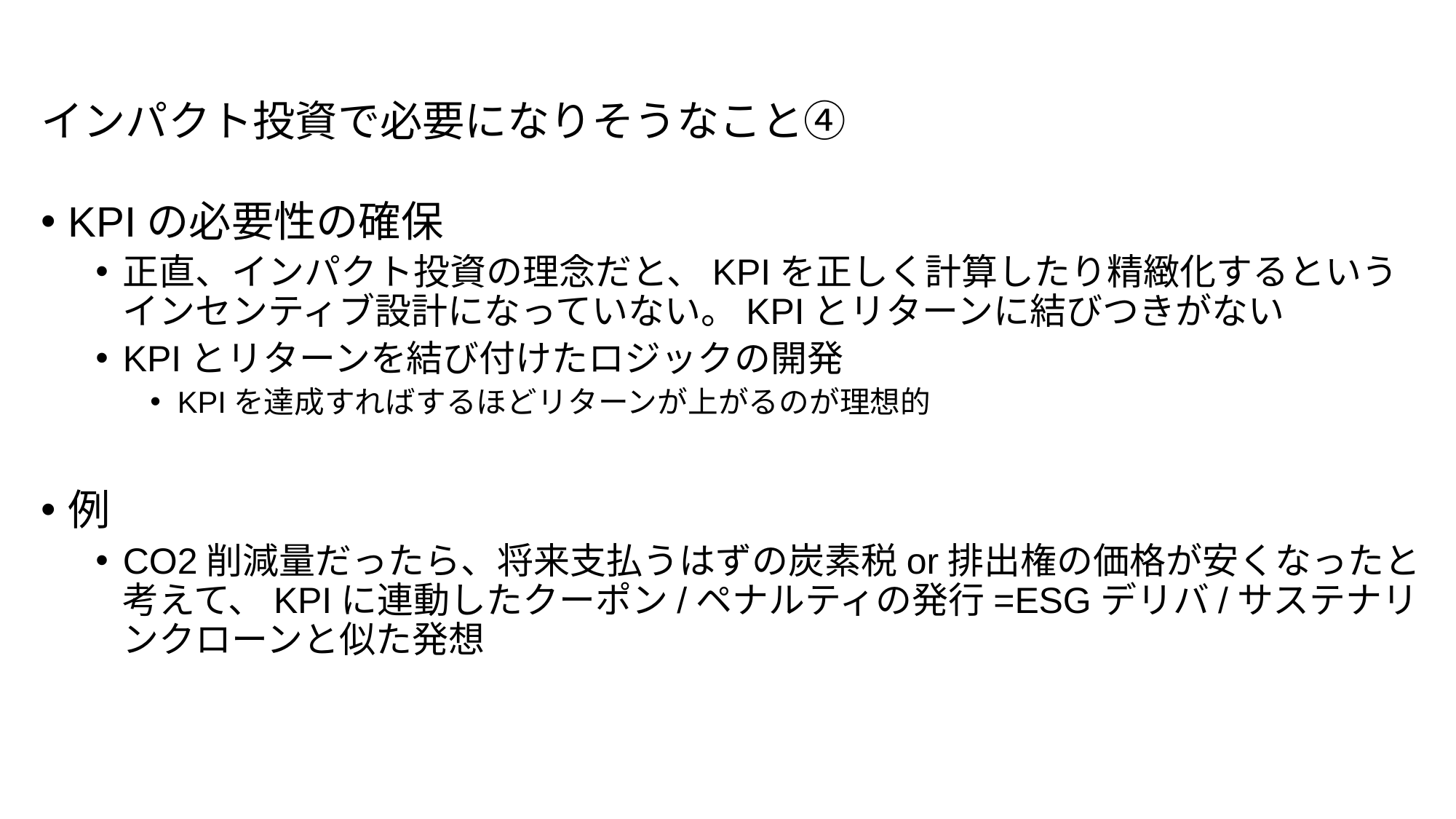

# インパクト投資で必要になりそうなこと④
KPIの必要性の確保
正直、インパクト投資の理念だと、KPIを正しく計算したり精緻化するというインセンティブ設計になっていない。KPIとリターンに結びつきがない
KPIとリターンを結び付けたロジックの開発
KPIを達成すればするほどリターンが上がるのが理想的

例
CO2削減量だったら、将来支払うはずの炭素税or排出権の価格が安くなったと考えて、KPIに連動したクーポン/ペナルティの発行=ESGデリバ/サステナリンクローンと似た発想